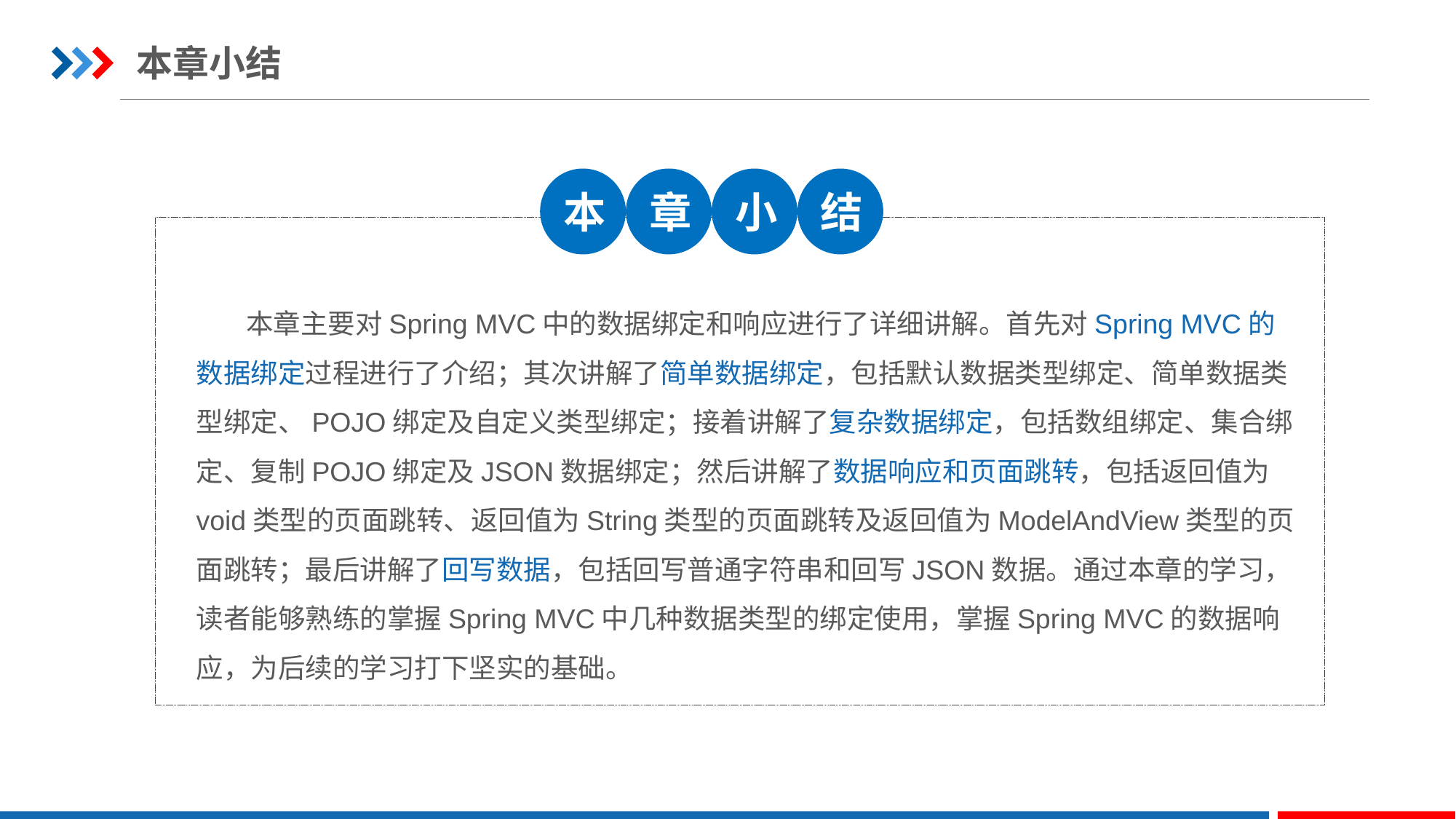

本章小结
本
章
小
结

       本章主要对Spring MVC中的数据绑定和响应进行了详细讲解。首先对Spring MVC的数据绑定过程进行了介绍；其次讲解了简单数据绑定，包括默认数据类型绑定、简单数据类型绑定、POJO绑定及自定义类型绑定；接着讲解了复杂数据绑定，包括数组绑定、集合绑定、复制POJO绑定及JSON数据绑定；然后讲解了数据响应和页面跳转，包括返回值为void类型的页面跳转、返回值为String类型的页面跳转及返回值为ModelAndView类型的页面跳转；最后讲解了回写数据，包括回写普通字符串和回写JSON数据。通过本章的学习，读者能够熟练的掌握Spring MVC中几种数据类型的绑定使用，掌握Spring MVC的数据响应，为后续的学习打下坚实的基础。